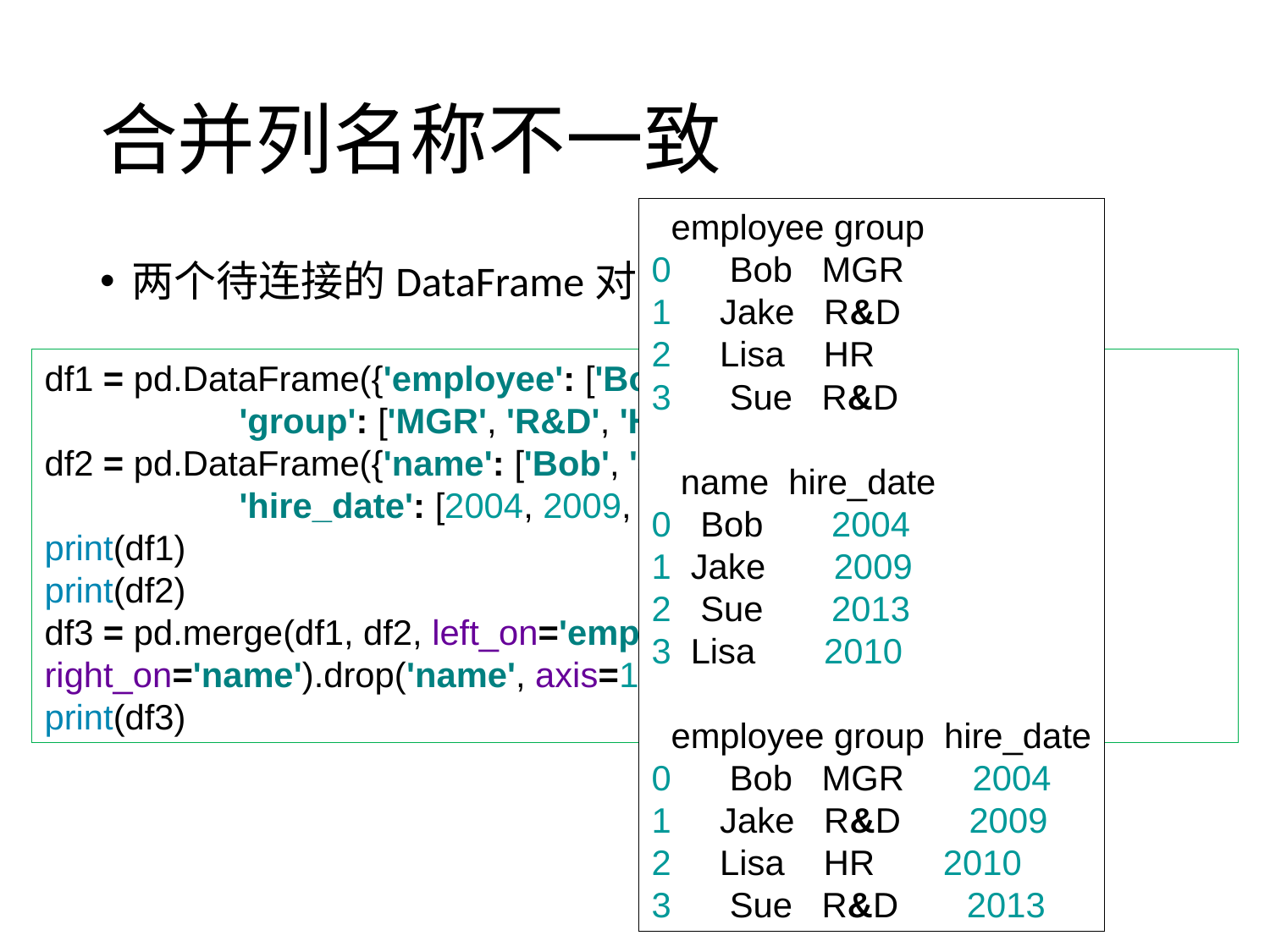

# 合并列名称不一致
  employee group
0      Bob   MGR
1     Jake   R&D
2     Lisa    HR
3      Sue   R&D
   name  hire_date
0   Bob       2004
1  Jake       2009
2   Sue       2013
3  Lisa       2010
  employee group  hire_date
0      Bob   MGR       2004
1     Jake   R&D       2009
2     Lisa    HR       2010
3      Sue   R&D       2013
两个待连接的DataFrame对象的合并列名称不一样
df1 = pd.DataFrame({'employee': ['Bob', 'Jake', 'Lisa', 'Sue'],
                    'group': ['MGR', 'R&D', 'HR', 'R&D']})
df2 = pd.DataFrame({'name': ['Bob', 'Jake', 'Sue', 'Lisa'],
                    'hire_date': [2004, 2009, 2013, 2010]})
print(df1)
print(df2)
df3 = pd.merge(df1, df2, left_on='employee', right_on='name').drop('name', axis=1)
print(df3)
80